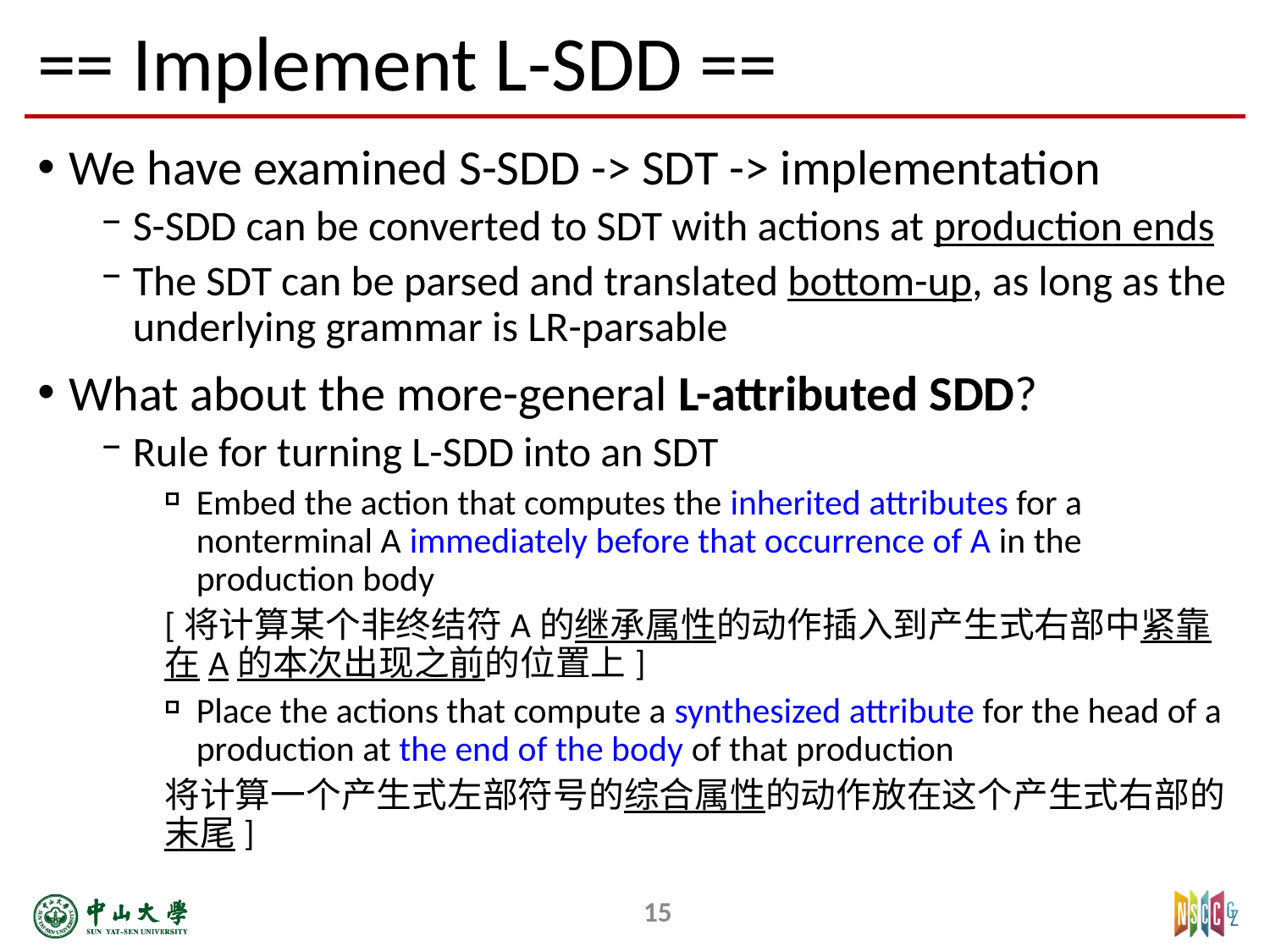

# == Implement L-SDD ==
We have examined S-SDD -> SDT -> implementation
S-SDD can be converted to SDT with actions at production ends
The SDT can be parsed and translated bottom-up, as long as the underlying grammar is LR-parsable
What about the more-general L-attributed SDD?
Rule for turning L-SDD into an SDT
Embed the action that computes the inherited attributes for a nonterminal A immediately before that occurrence of A in the production body
[将计算某个非终结符A的继承属性的动作插入到产生式右部中紧靠在A的本次出现之前的位置上]
Place the actions that compute a synthesized attribute for the head of a production at the end of the body of that production
将计算一个产生式左部符号的综合属性的动作放在这个产生式右部的末尾]
15